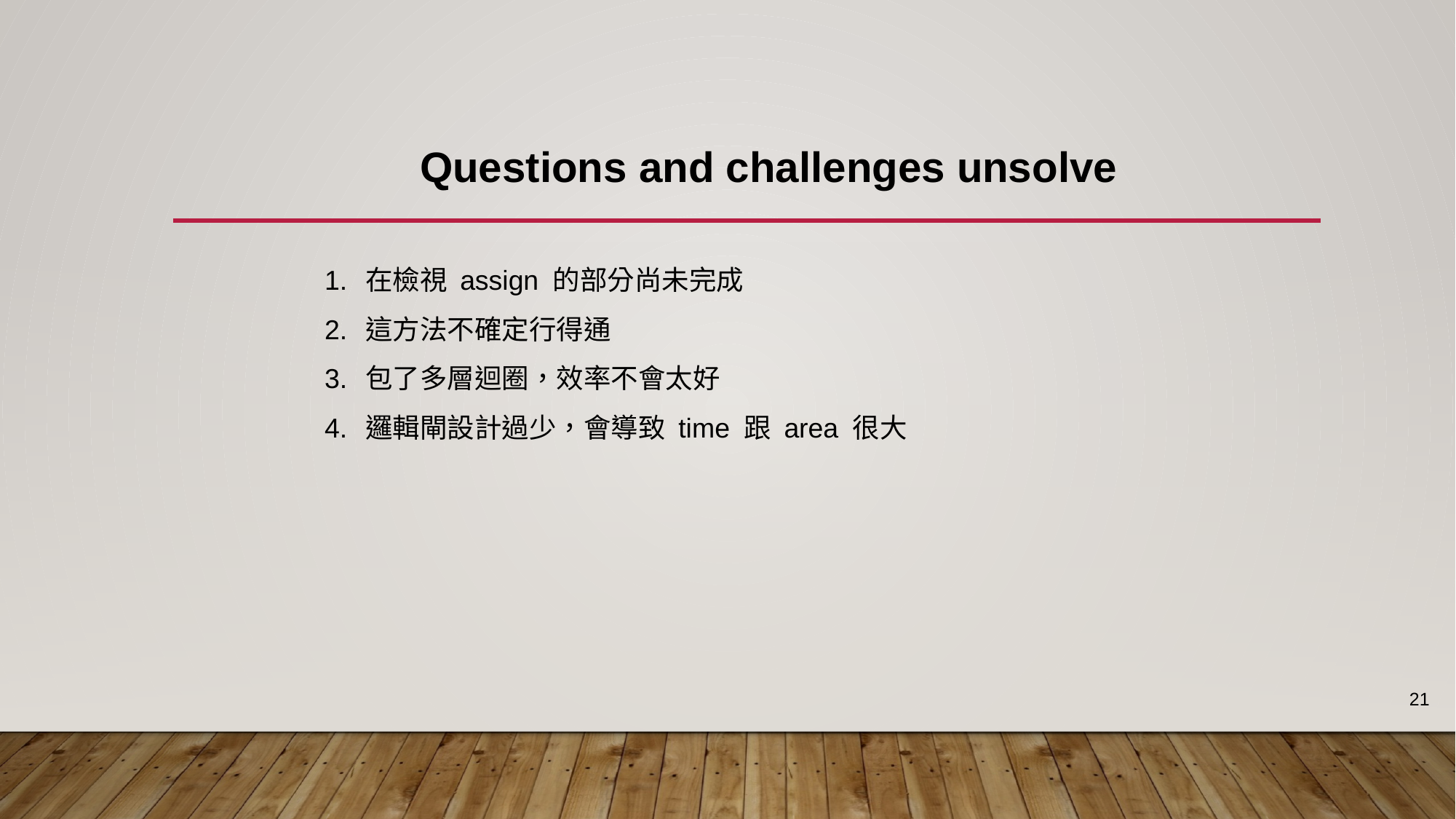

Questions and challenges unsolve
在檢視 assign 的部分尚未完成
這方法不確定行得通
包了多層迴圈，效率不會太好
邏輯閘設計過少，會導致 time 跟 area 很大
21